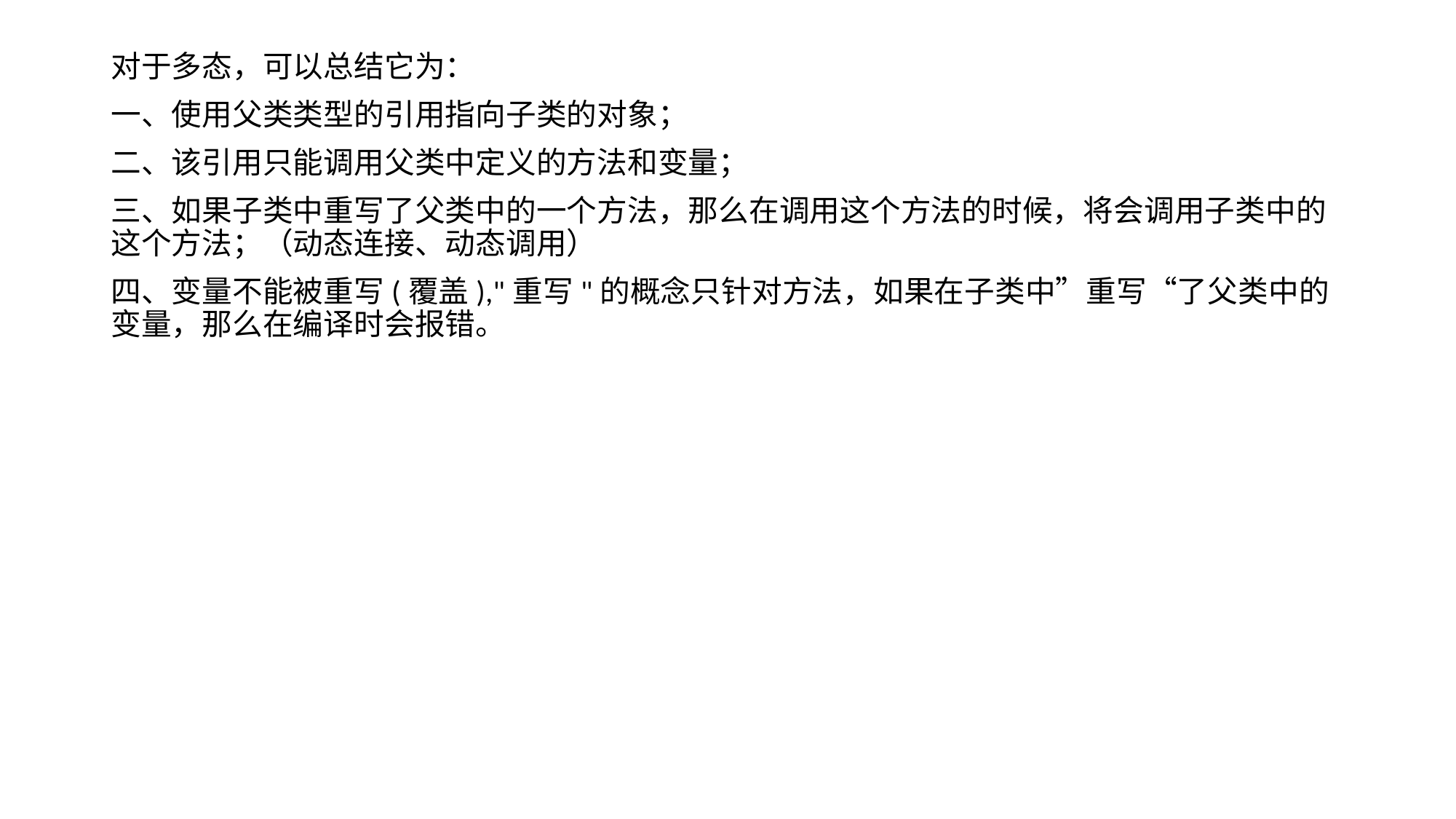

对于多态，可以总结它为：
一、使用父类类型的引用指向子类的对象；
二、该引用只能调用父类中定义的方法和变量；
三、如果子类中重写了父类中的一个方法，那么在调用这个方法的时候，将会调用子类中的这个方法；（动态连接、动态调用）
四、变量不能被重写(覆盖),"重写"的概念只针对方法，如果在子类中”重写“了父类中的变量，那么在编译时会报错。